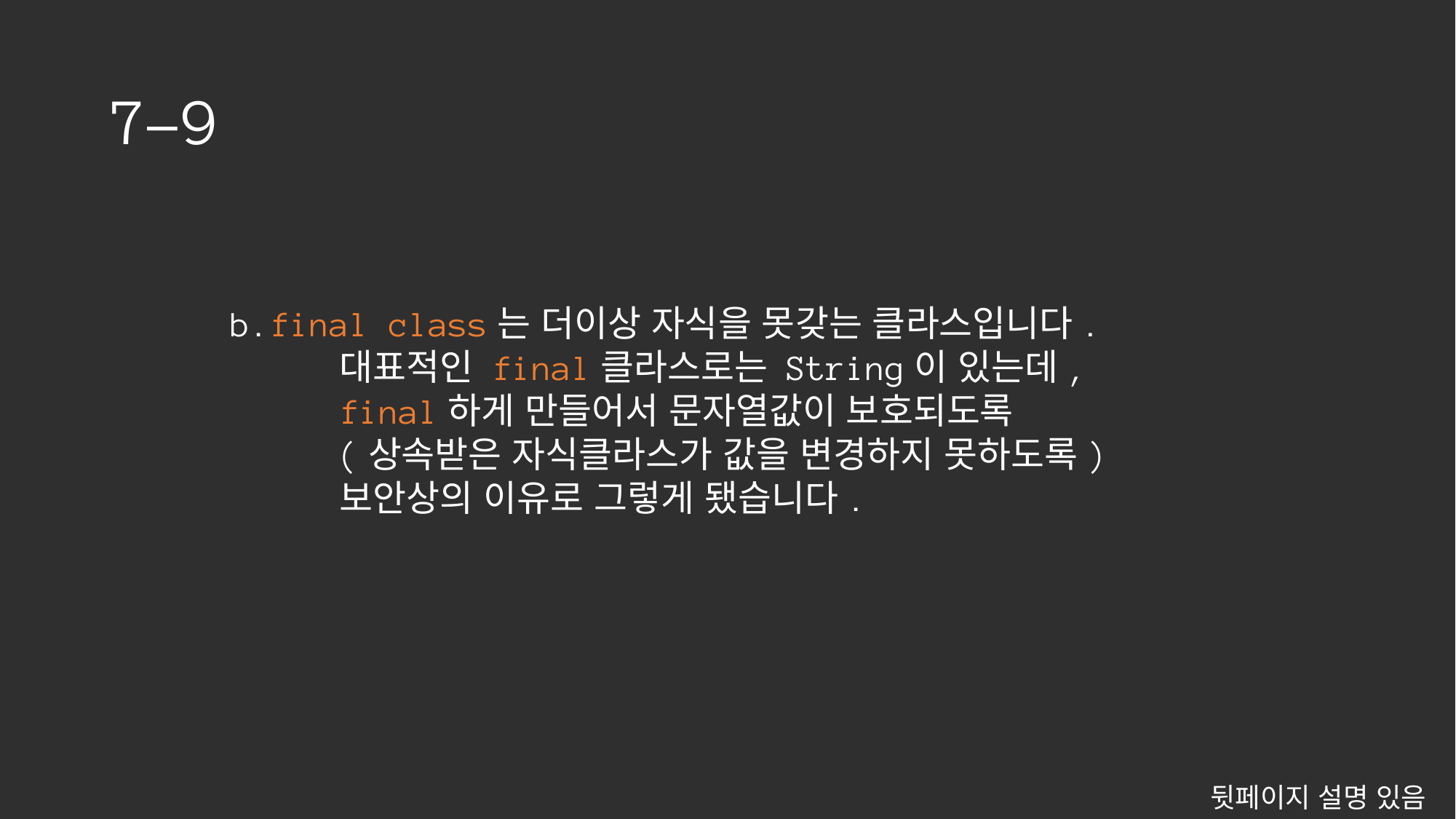

# 7-9
b.final class는 더이상 자식을 못갖는 클라스입니다.
	대표적인 final클라스로는 String이 있는데,
	final하게 만들어서 문자열값이 보호되도록
	(상속받은 자식클라스가 값을 변경하지 못하도록)
	보안상의 이유로 그렇게 됐습니다.
뒷페이지 설명 있음